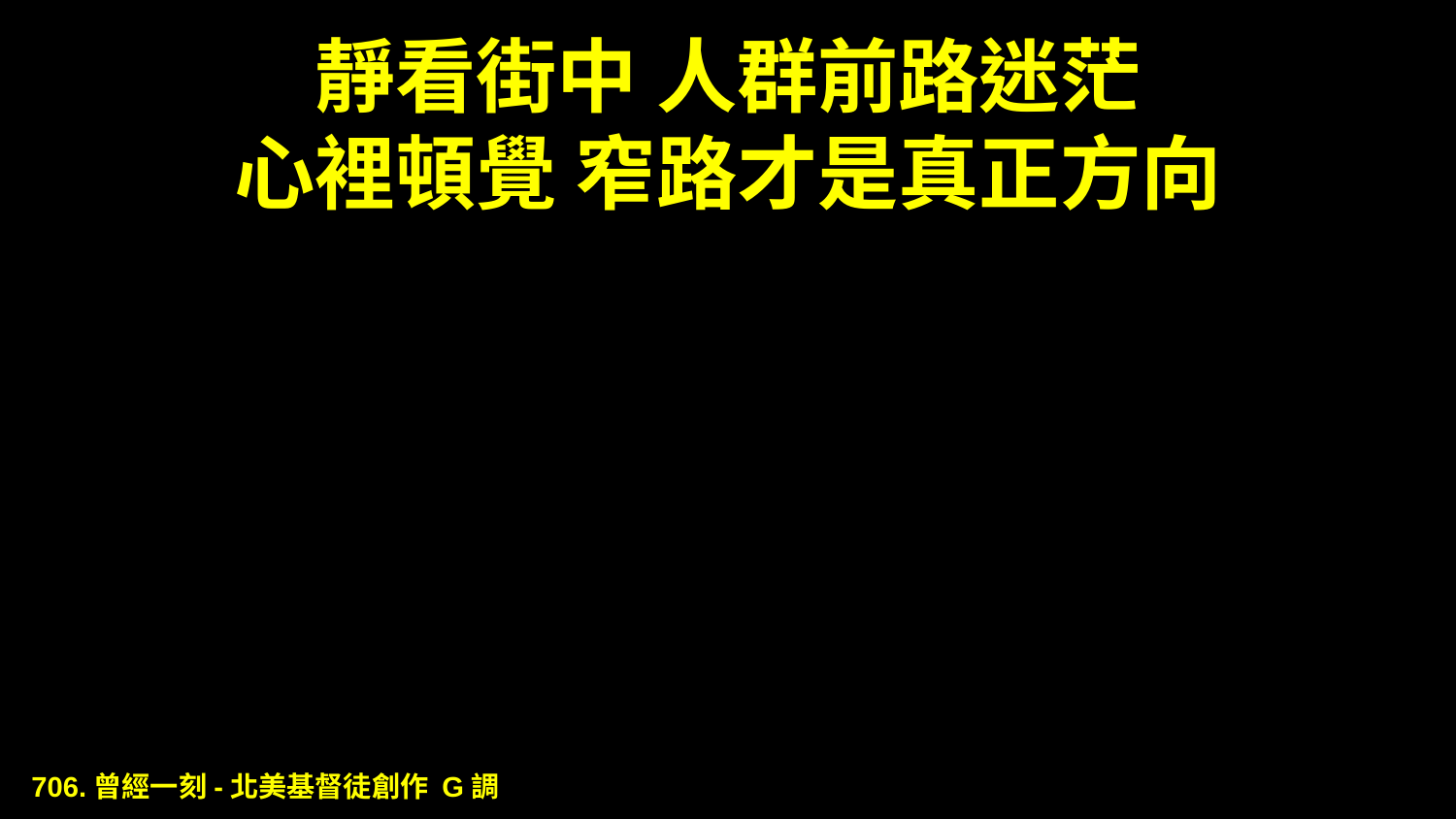

# 靜看街中 人群前路迷茫 心裡頓覺 窄路才是真正方向
706.曾經一刻-北美基督徒創作 G調